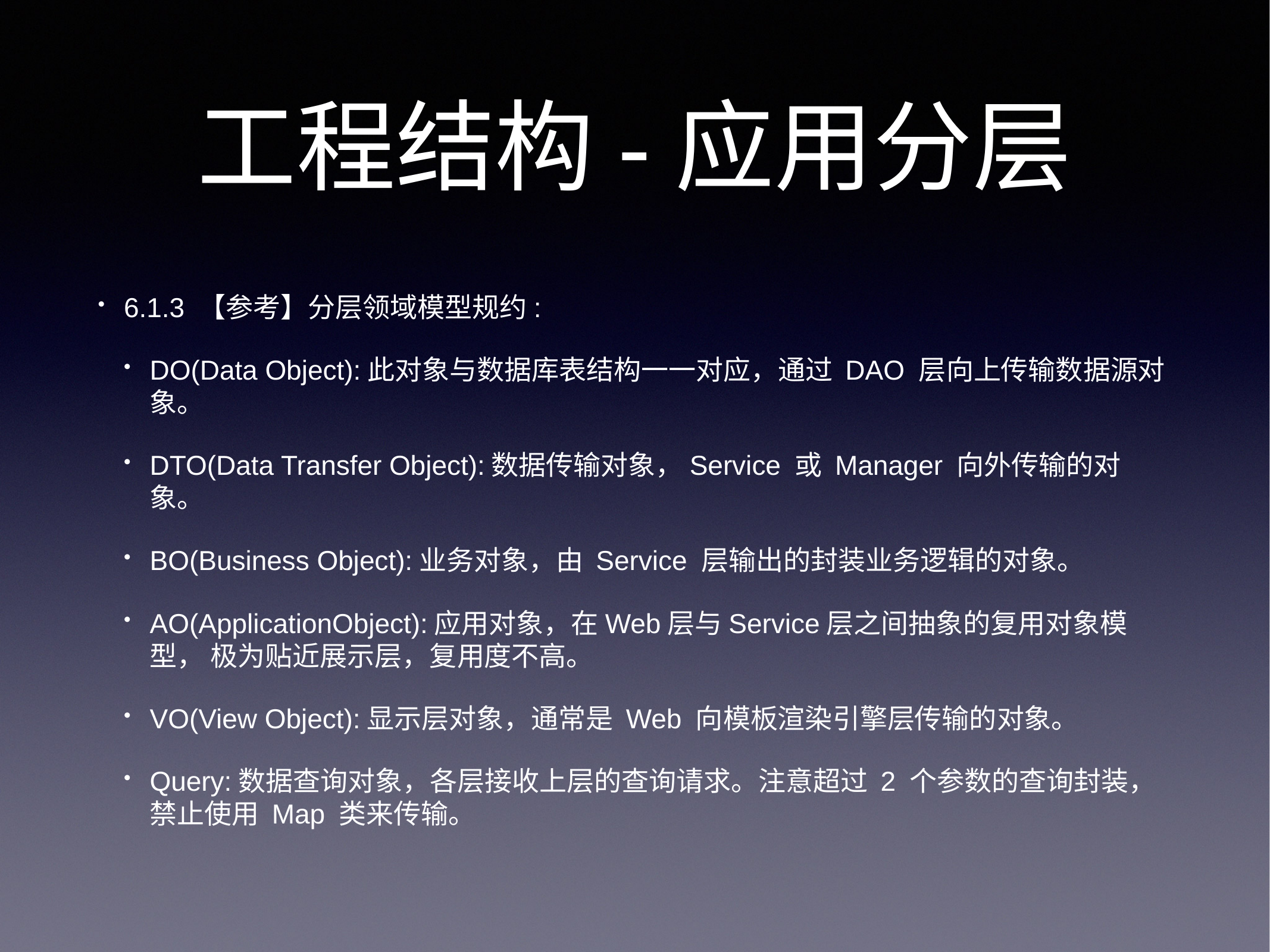

# 工程结构-应用分层
6.1.3 【参考】分层领域模型规约:
DO(Data Object):此对象与数据库表结构一一对应，通过 DAO 层向上传输数据源对象。
DTO(Data Transfer Object):数据传输对象，Service 或 Manager 向外传输的对象。
BO(Business Object):业务对象，由 Service 层输出的封装业务逻辑的对象。
AO(ApplicationObject):应用对象，在Web层与Service层之间抽象的复用对象模型， 极为贴近展示层，复用度不高。
VO(View Object):显示层对象，通常是 Web 向模板渲染引擎层传输的对象。
Query:数据查询对象，各层接收上层的查询请求。注意超过 2 个参数的查询封装，禁止使用 Map 类来传输。